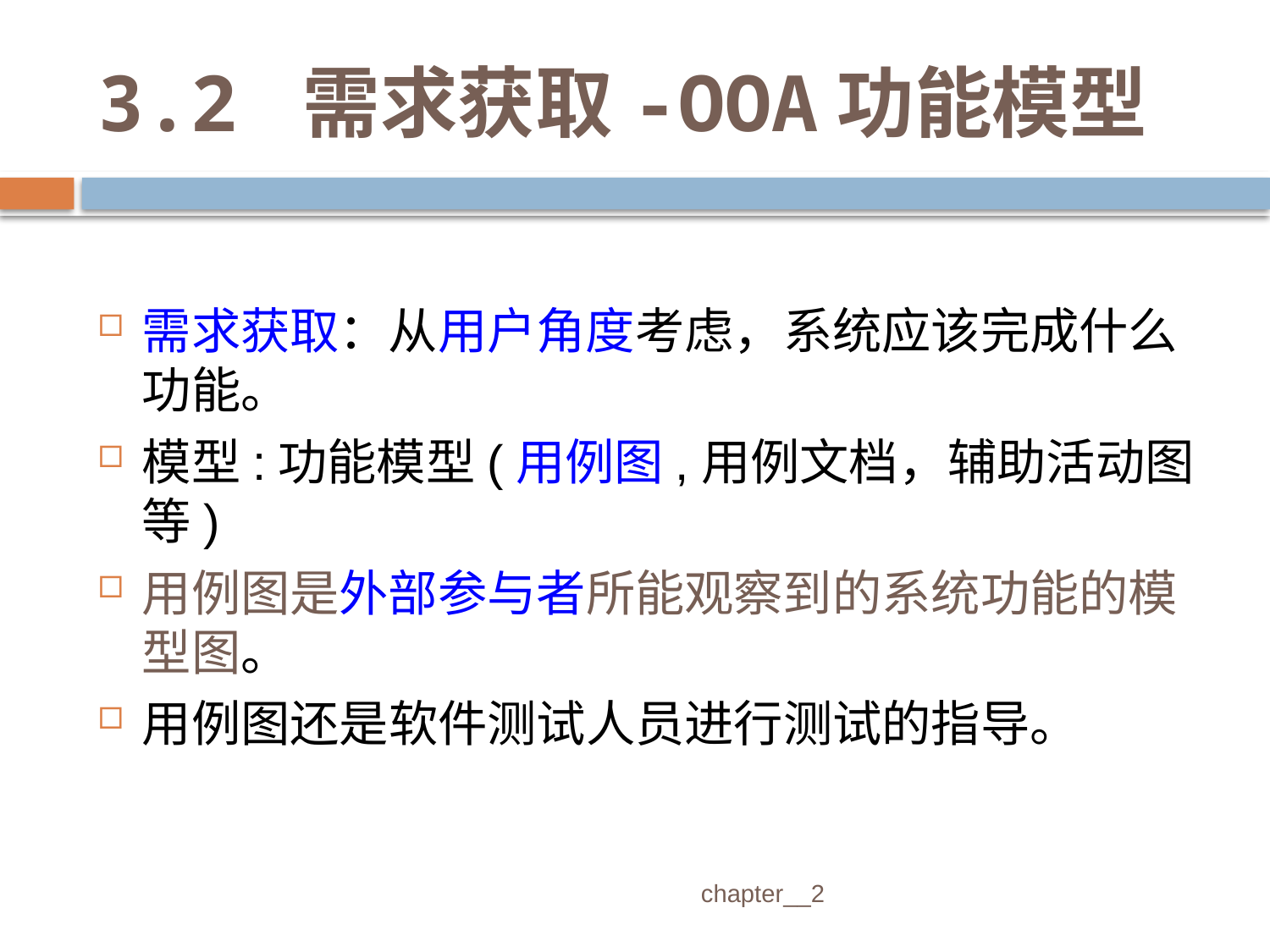

# 3.2 需求获取-OOA功能模型
14

需求获取：从用户角度考虑，系统应该完成什么功能。
模型:功能模型(用例图,用例文档，辅助活动图等)
用例图是外部参与者所能观察到的系统功能的模型图。
用例图还是软件测试人员进行测试的指导。

 chapter__2